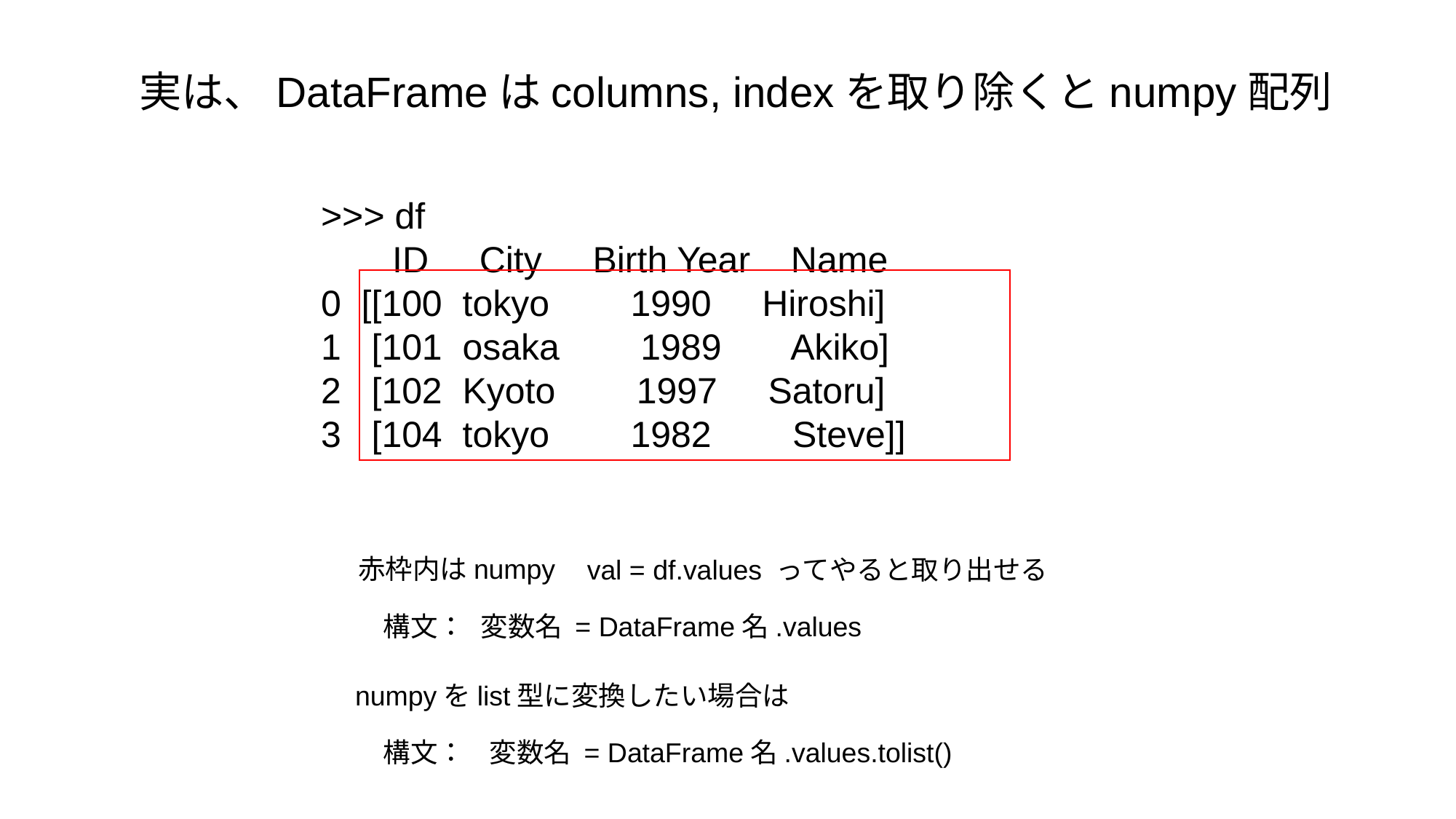

実は、DataFrameはcolumns, indexを取り除くとnumpy配列
>>> df
       ID     City     Birth Year    Name
0  [[100  tokyo        1990     Hiroshi]
1   [101  osaka        1989       Akiko]
2   [102  Kyoto        1997     Satoru]
3   [104  tokyo        1982        Steve]]

赤枠内はnumpy
val = df.values ってやると取り出せる
構文：
変数名 = DataFrame名.values
numpyをlist型に変換したい場合は
構文：
変数名 = DataFrame名.values.tolist()